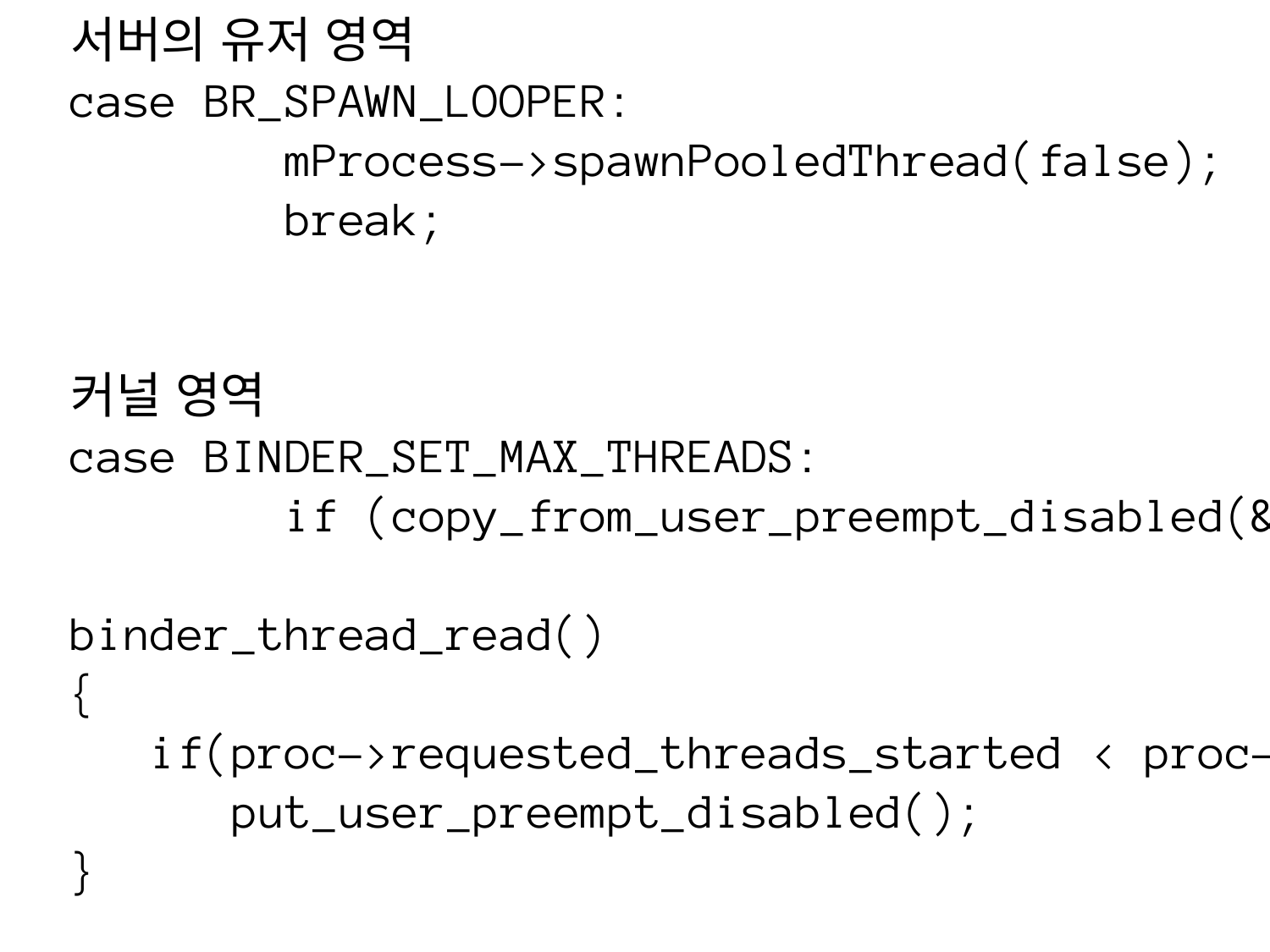

서버의 유저 영역
case BR_SPAWN_LOOPER:
        mProcess->spawnPooledThread(false);
        break;

커널 영역
case BINDER_SET_MAX_THREADS:
        if (copy_from_user_preempt_disabled(&proc->max_threads, ubuf, sizeof(proc->max_threads))) {

binder_thread_read()
{
   if(proc->requested_threads_started < proc->max_threads)
      put_user_preempt_disabled();
}